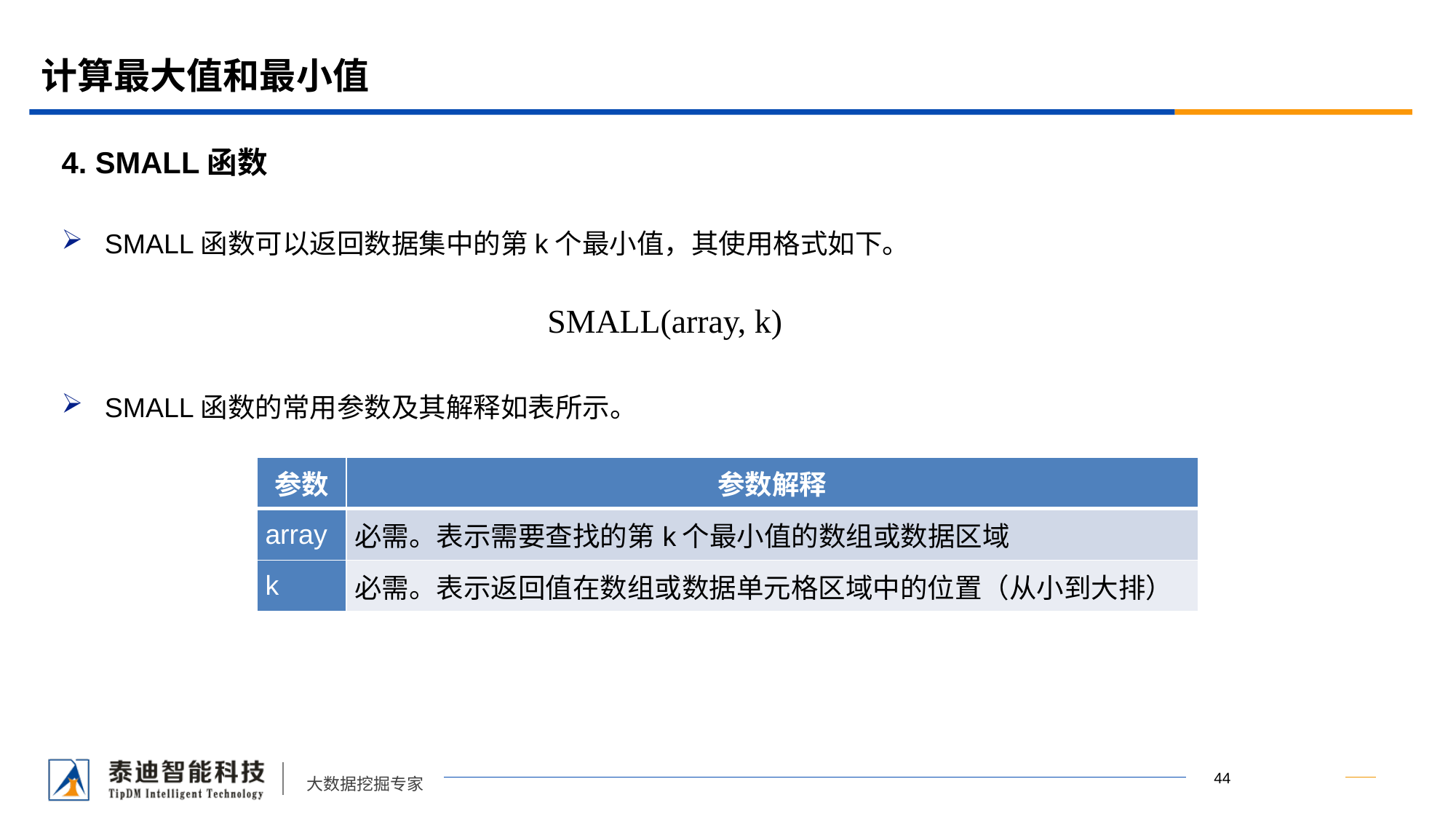

# 计算最大值和最小值
4. SMALL函数
SMALL函数可以返回数据集中的第k个最小值，其使用格式如下。

SMALL函数的常用参数及其解释如表所示。
SMALL(array, k)
| 参数 | 参数解释 |
| --- | --- |
| array | 必需。表示需要查找的第k个最小值的数组或数据区域 |
| k | 必需。表示返回值在数组或数据单元格区域中的位置（从小到大排） |